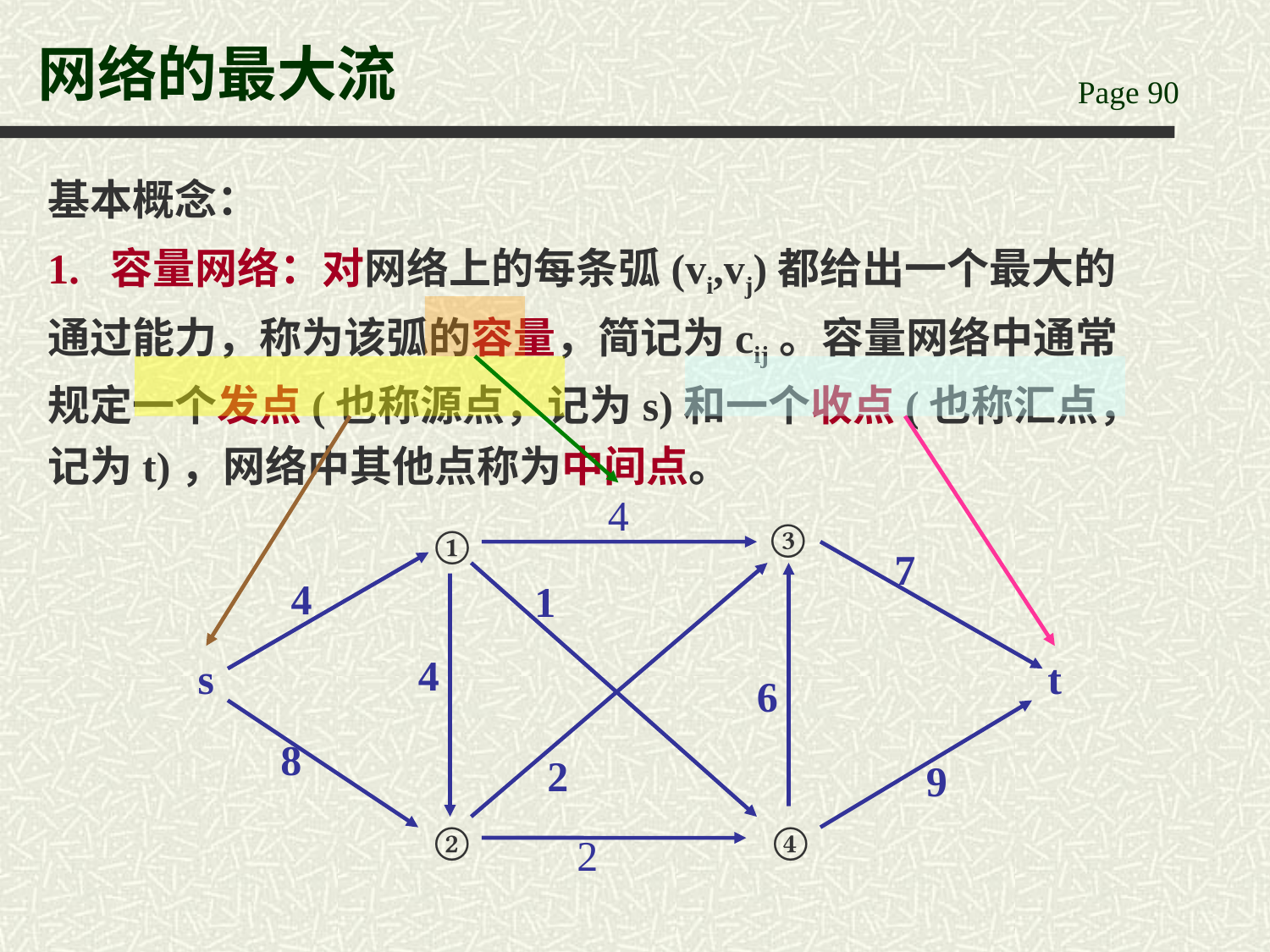

# 网络的最大流
基本概念：
1.  容量网络：对网络上的每条弧(vi,vj)都给出一个最大的通过能力，称为该弧的容量，简记为cij。容量网络中通常规定一个发点(也称源点，记为s)和一个收点(也称汇点，记为t)，网络中其他点称为中间点。

4
③
①
7

4
1

4
s
t
6

8
2
9
②
④
2